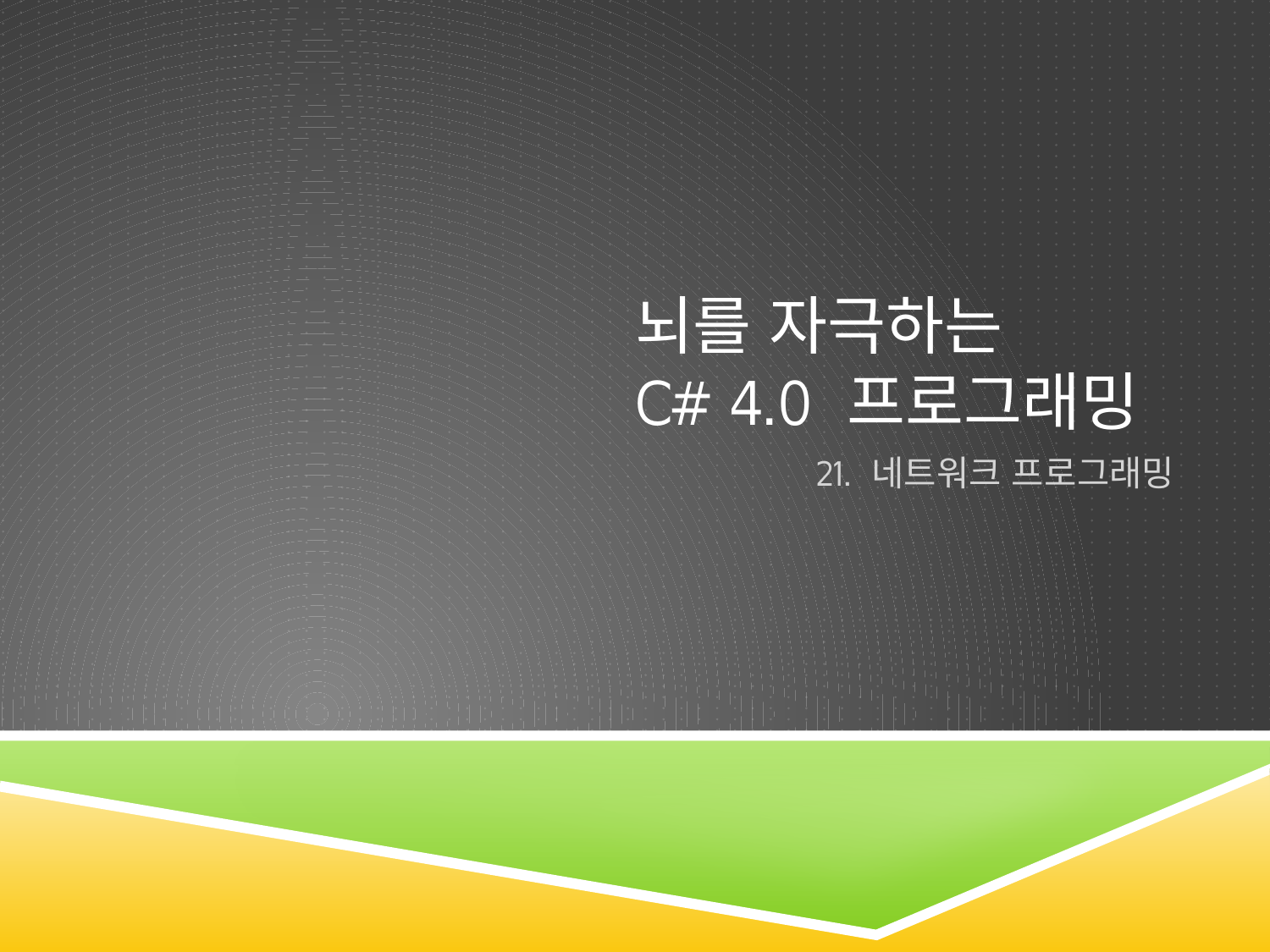

# 뇌를 자극하는 C# 4.0 프로그래밍
21. 네트워크 프로그래밍